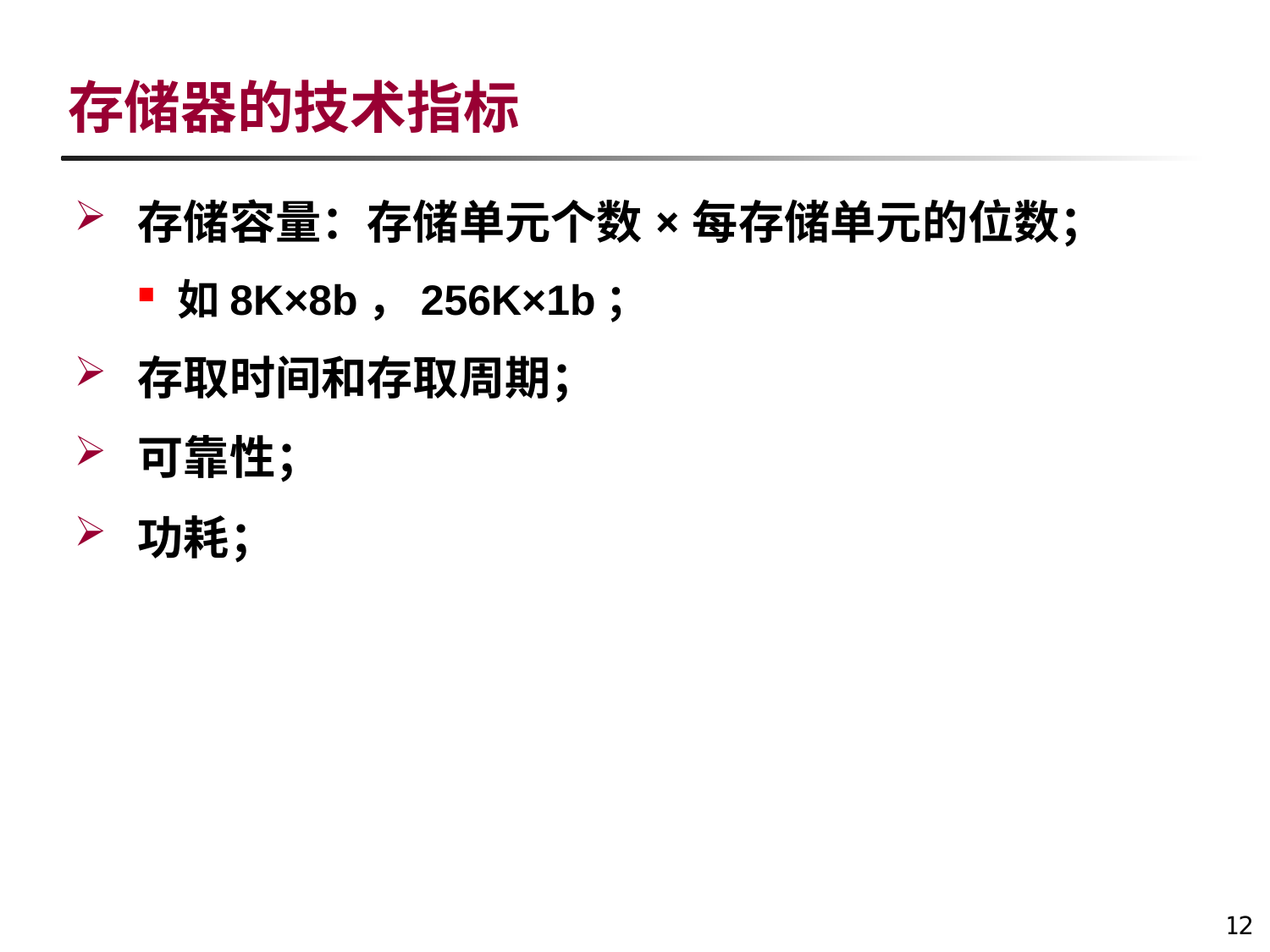

# 存储器的技术指标
存储容量：存储单元个数×每存储单元的位数；
如8K×8b，256K×1b；
存取时间和存取周期；
可靠性；
功耗；
12